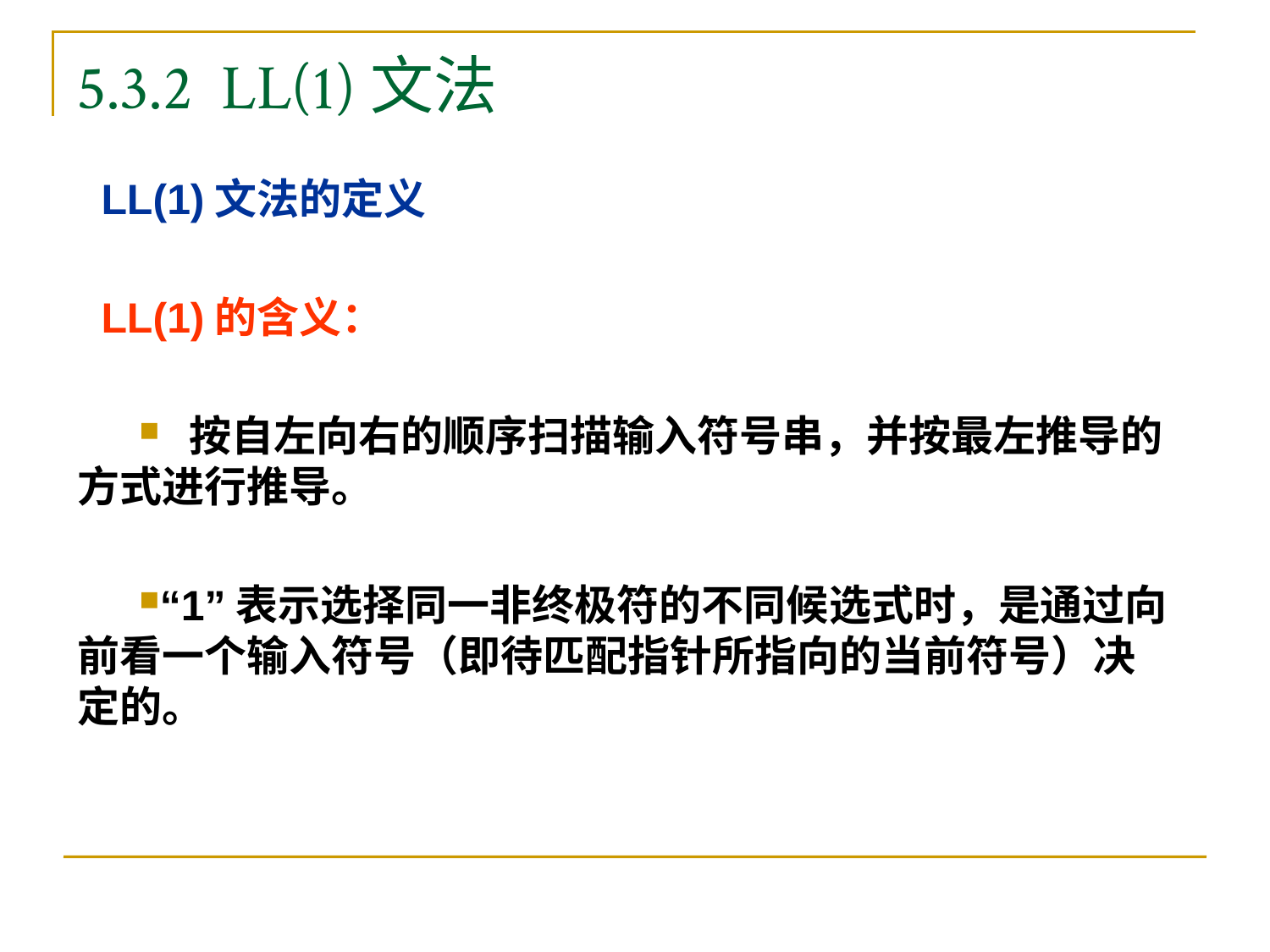

# 5.3.2  LL(1)文法
  LL(1)文法的定义

  LL(1)的含义：

  按自左向右的顺序扫描输入符号串，并按最左推导的方式进行推导。

“1”表示选择同一非终极符的不同候选式时，是通过向前看一个输入符号（即待匹配指针所指向的当前符号）决定的。
60